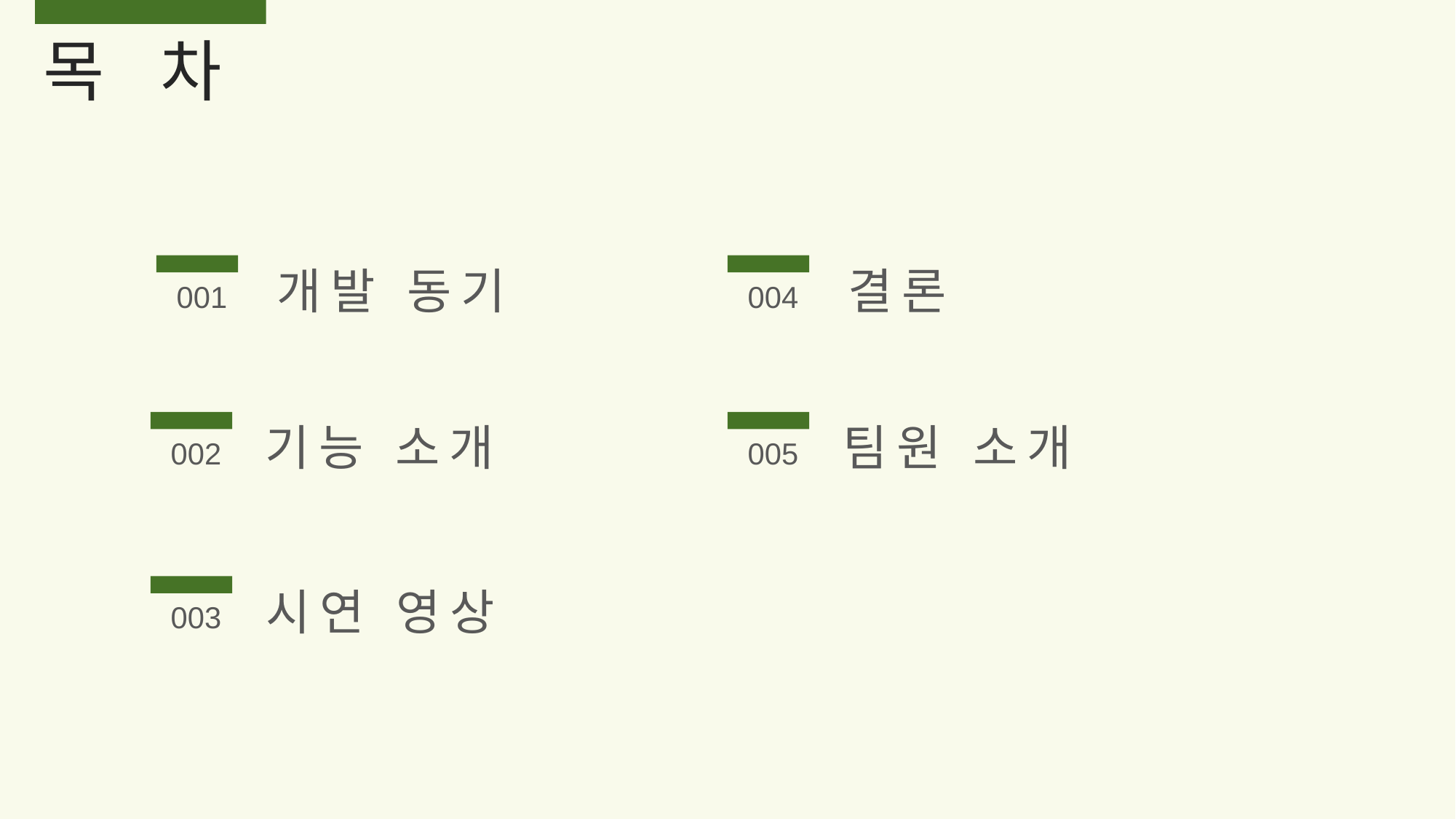

목   차

001

결론
004
개발 동기

팀원 소개
005

기능 소개
002

시연 영상
003